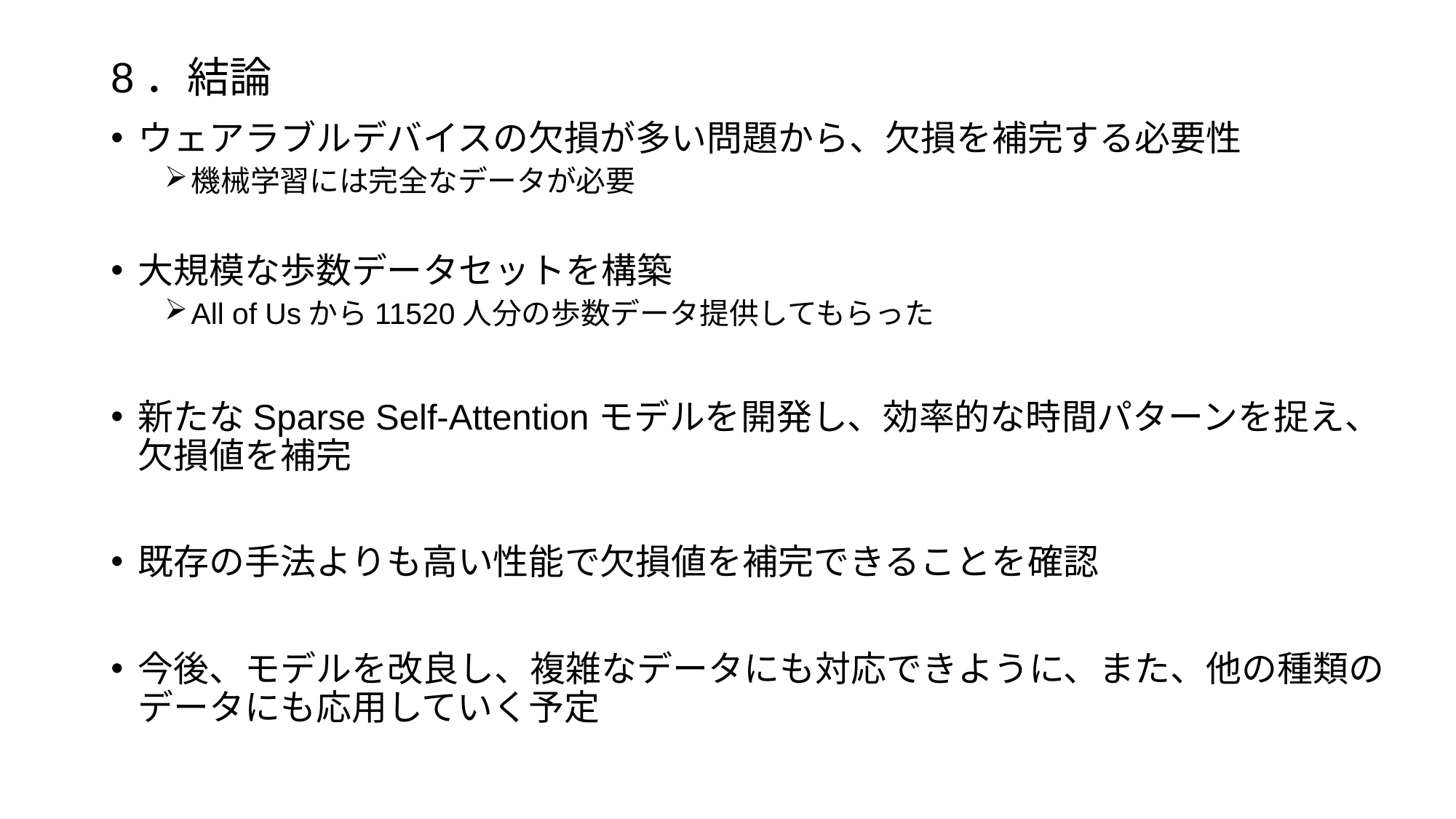

# 8．結論
ウェアラブルデバイスの欠損が多い問題から、欠損を補完する必要性
機械学習には完全なデータが必要

大規模な歩数データセットを構築
All of Usから11520人分の歩数データ提供してもらった

新たなSparse Self-Attentionモデルを開発し、効率的な時間パターンを捉え、欠損値を補完

既存の手法よりも高い性能で欠損値を補完できることを確認

今後、モデルを改良し、複雑なデータにも対応できように、また、他の種類のデータにも応用していく予定